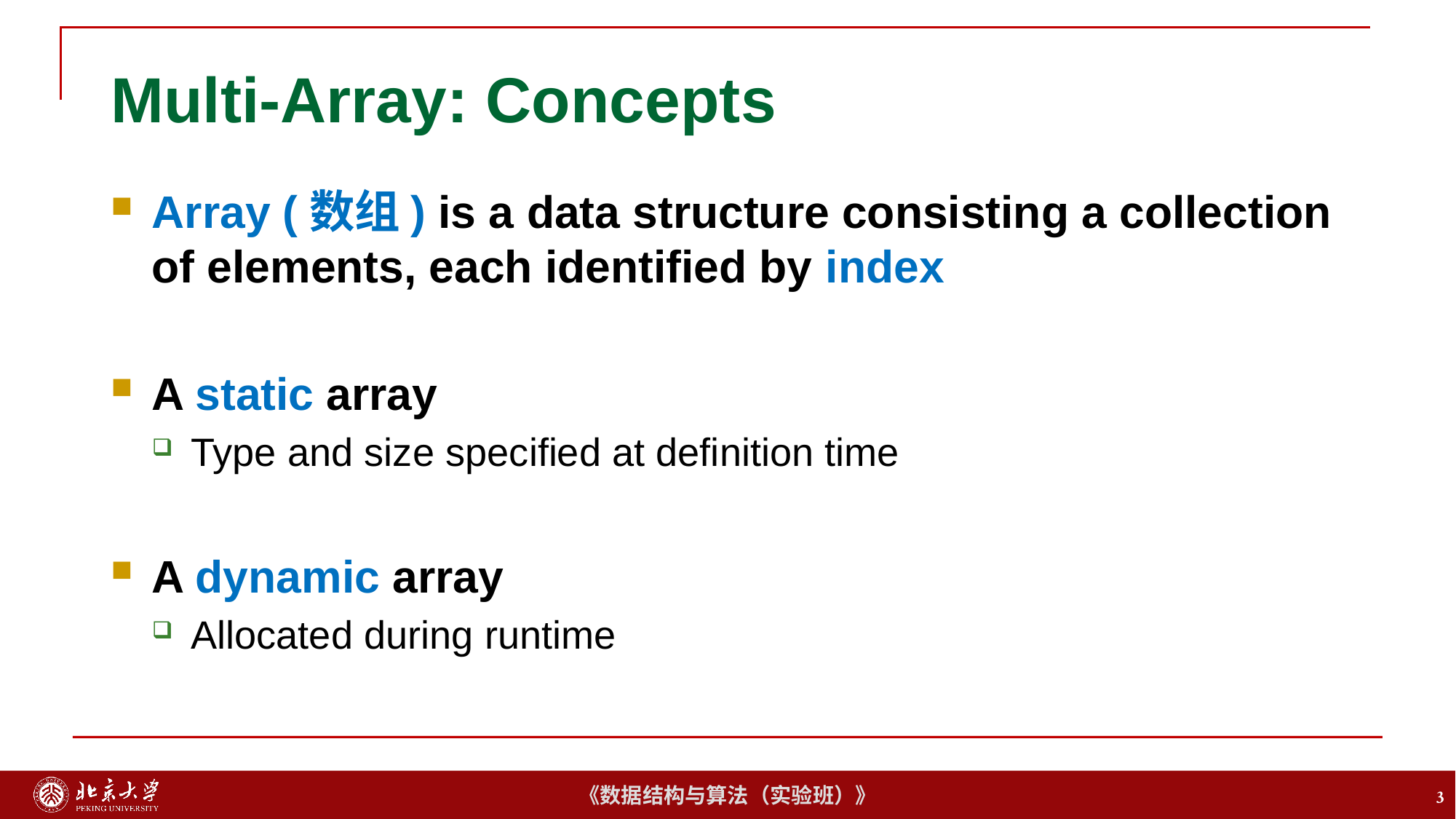

# Multi-Array: Concepts
Array (数组) is a data structure consisting a collection of elements, each identified by index

A static array
Type and size specified at definition time

A dynamic array
Allocated during runtime
3